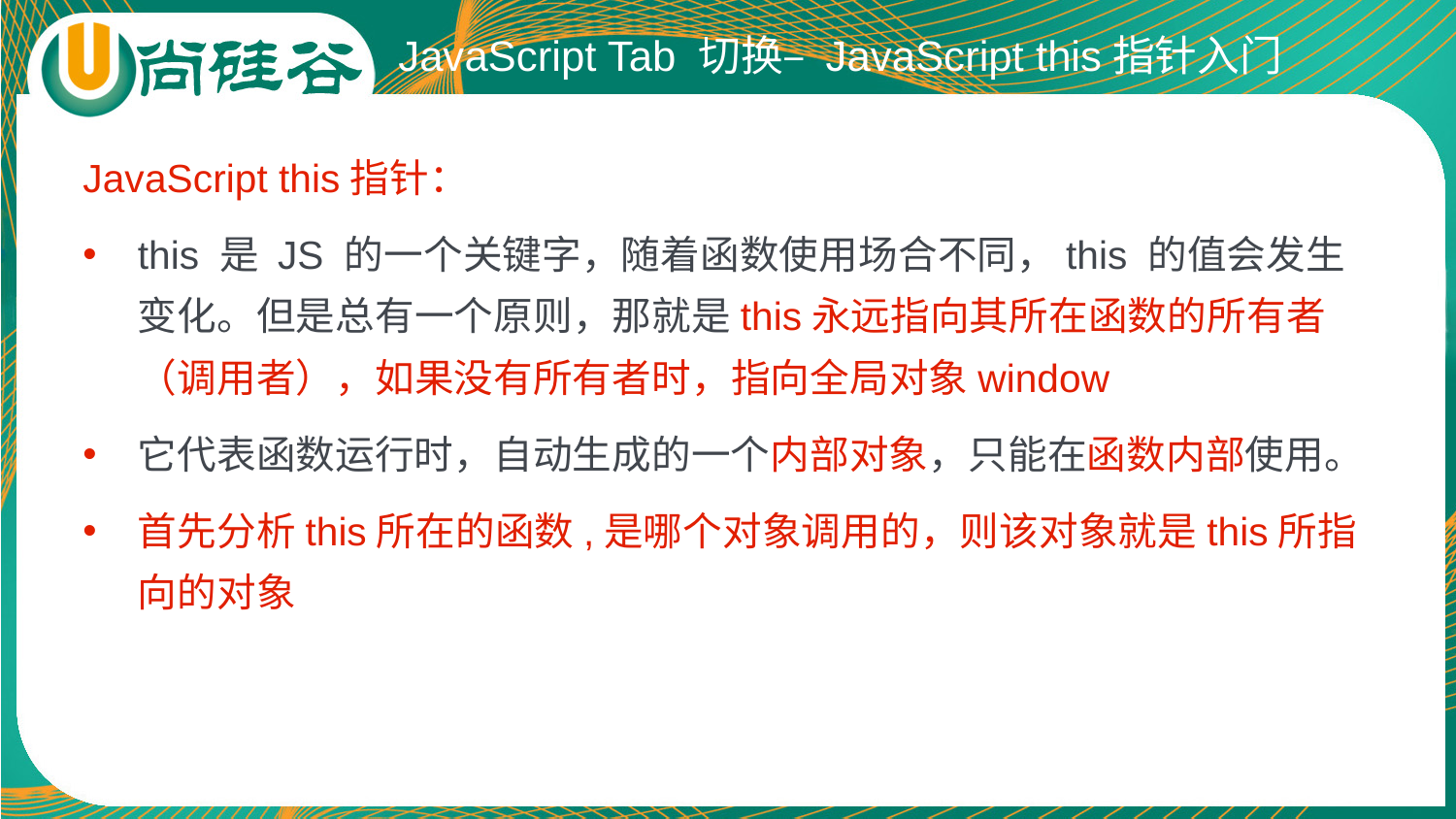

# JavaScript Tab 切换– JavaScript this指针入门
JavaScript this指针：
this 是 JS 的一个关键字，随着函数使用场合不同，this 的值会发生变化。但是总有一个原则，那就是this永远指向其所在函数的所有者（调用者），如果没有所有者时，指向全局对象window
它代表函数运行时，自动生成的一个内部对象，只能在函数内部使用。
首先分析this所在的函数,是哪个对象调用的，则该对象就是this所指向的对象